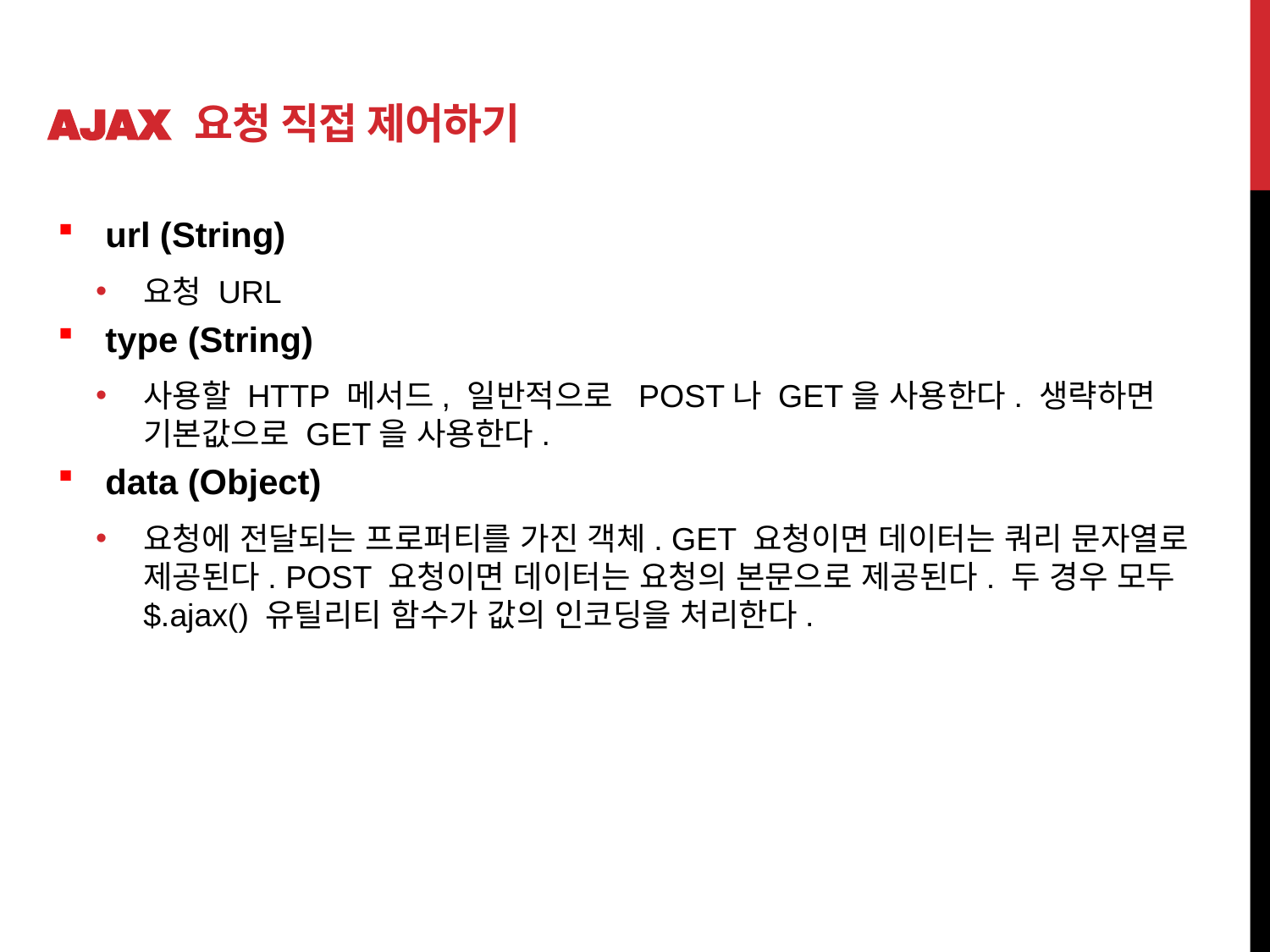

# Ajax 요청 직접 제어하기
url (String)
요청 URL
type (String)
사용할 HTTP 메서드, 일반적으로  POST나 GET을 사용한다. 생략하면 기본값으로 GET을 사용한다.
data (Object)
요청에 전달되는 프로퍼티를 가진 객체. GET 요청이면 데이터는 쿼리 문자열로 제공된다. POST 요청이면 데이터는 요청의 본문으로 제공된다. 두 경우 모두 $.ajax() 유틸리티 함수가 값의 인코딩을 처리한다.